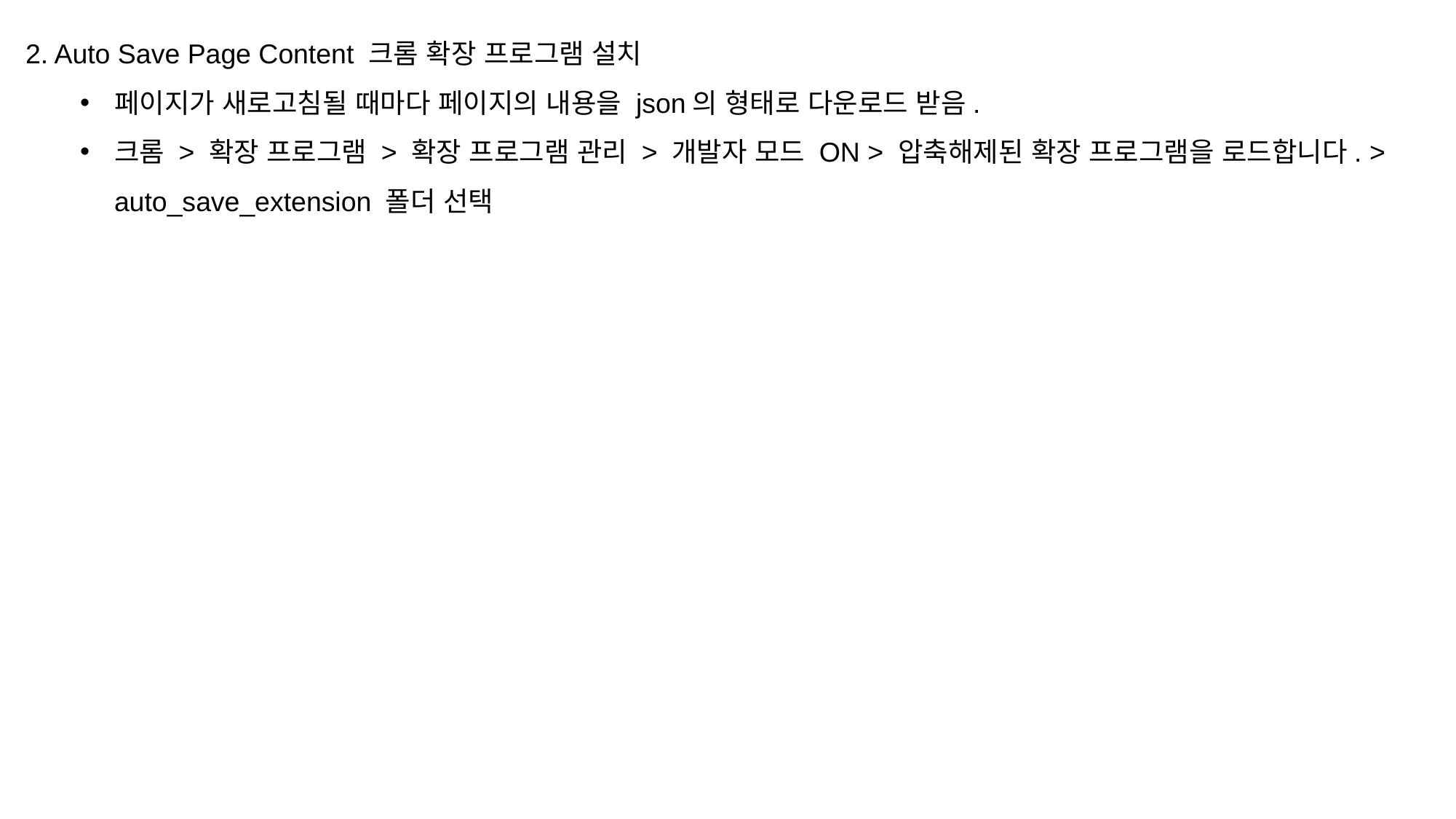

2. Auto Save Page Content 크롬 확장 프로그램 설치
페이지가 새로고침될 때마다 페이지의 내용을 json의 형태로 다운로드 받음.
크롬 > 확장 프로그램 > 확장 프로그램 관리 > 개발자 모드 ON > 압축해제된 확장 프로그램을 로드합니다. > auto_save_extension 폴더 선택